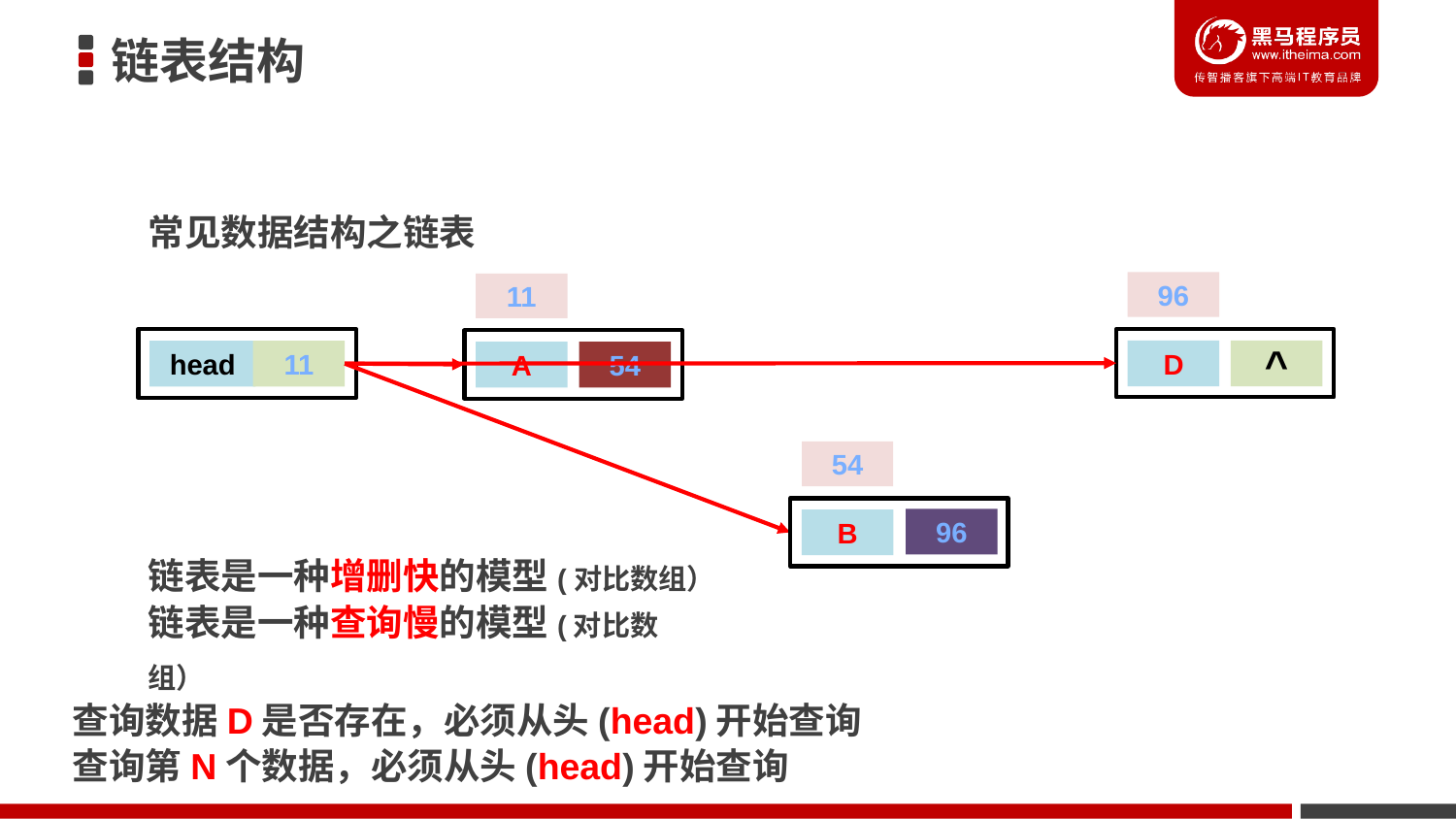

链表结构
常见数据结构之链表
96
11

head
11

D
^

A
54
54

96
B
链表是一种增删快的模型(对比数组）
链表是一种查询慢的模型(对比数组）
查询数据D是否存在，必须从头(head)开始查询
查询第N个数据，必须从头(head)开始查询